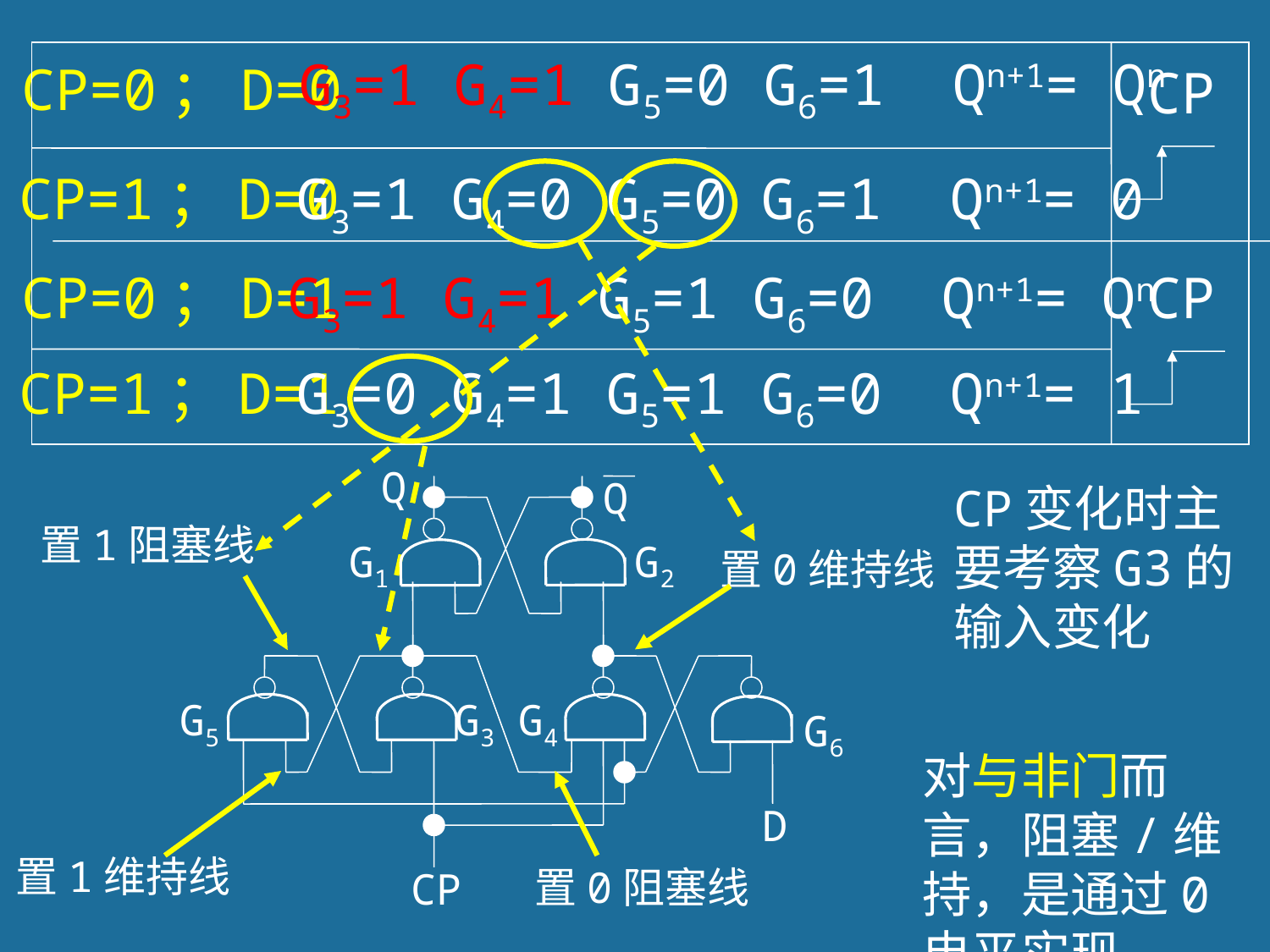

G3=1 G4=1 G5=0 G6=1  Qn+1= Qn

CP=0；D=0
CP

CP=1；D=0
G3=1 G4=0 G5=0 G6=1  Qn+1= 0

CP
CP=1；D=1
G3=0 G4=1 G5=1 G6=0  Qn+1= 1

CP=0；D=1
G3=1 G4=1 G5=1 G6=0  Qn+1= Qn

Q
Q
CP变化时主要考察G3的输入变化

置1阻塞线

G1
G2
置0维持线

G5
G3
G4

G6
对与非门而言，阻塞/维持，是通过0电平实现

D

置1维持线
置0阻塞线
CP
88